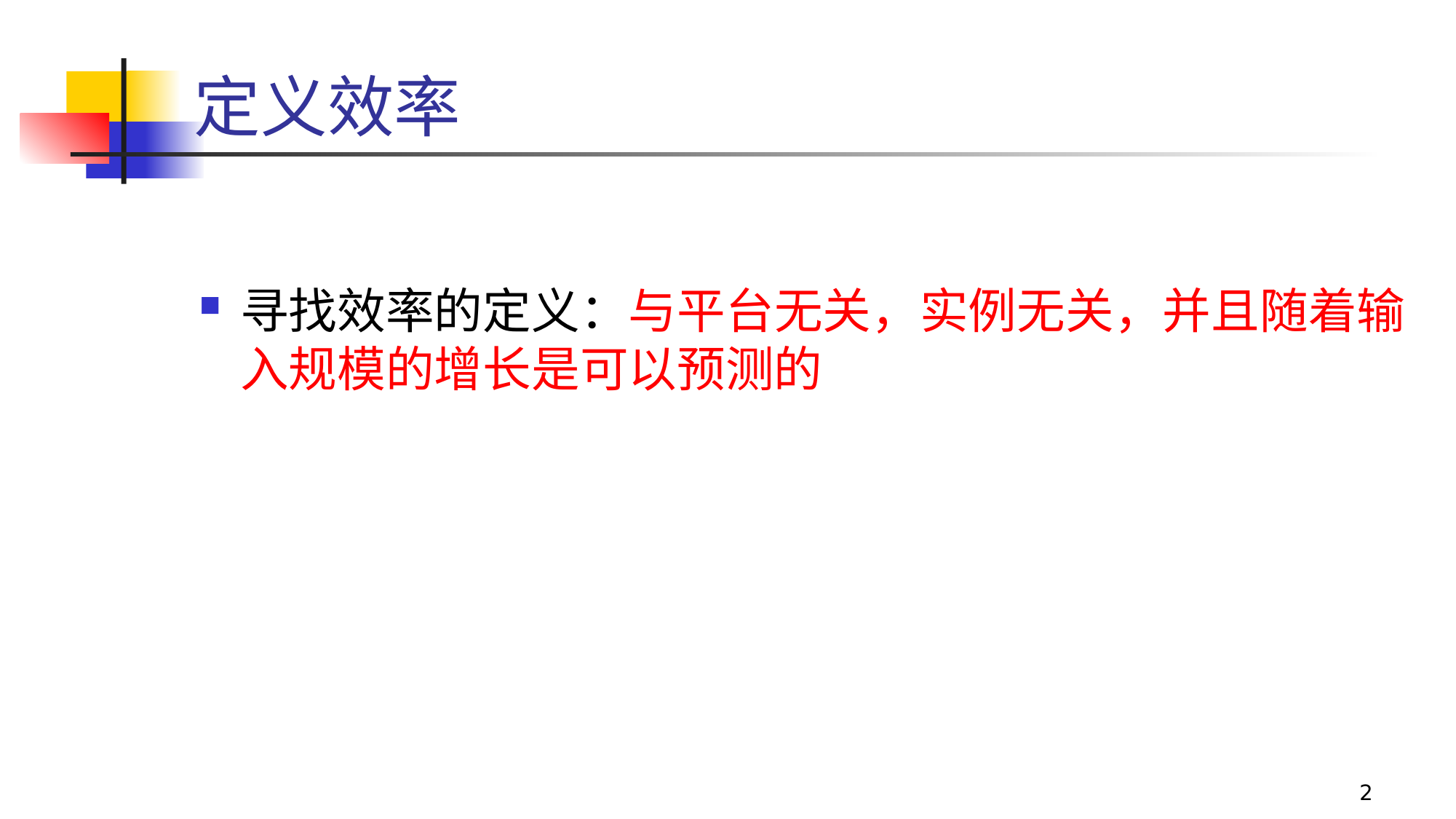

# 定义效率

寻找效率的定义：与平台无关，实例无关，并且随着输入规模的增长是可以预测的
2